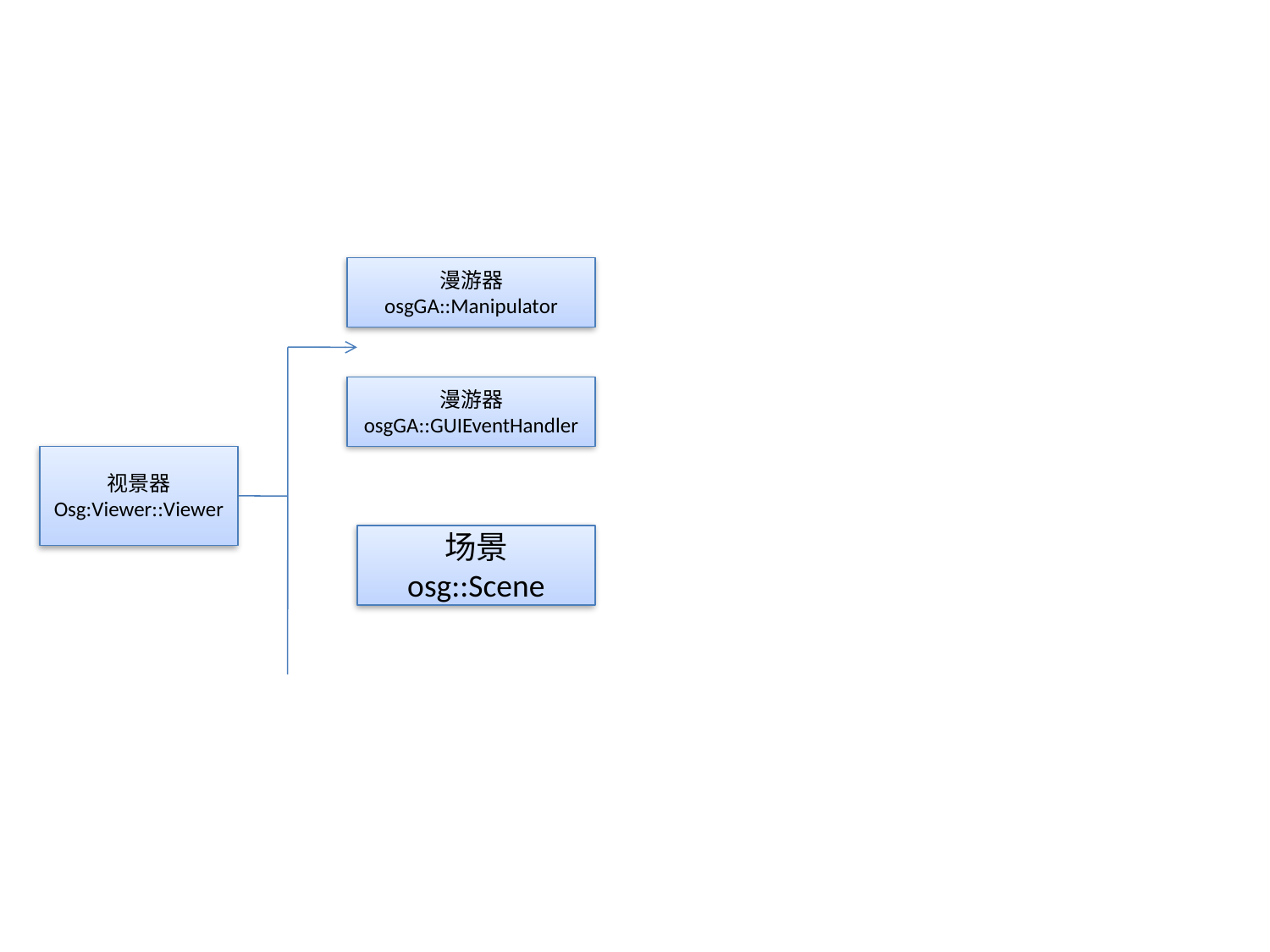

漫游器
osgGA::Manipulator
漫游器
osgGA::GUIEventHandler
视景器
Osg:Viewer::Viewer
场景
osg::Scene